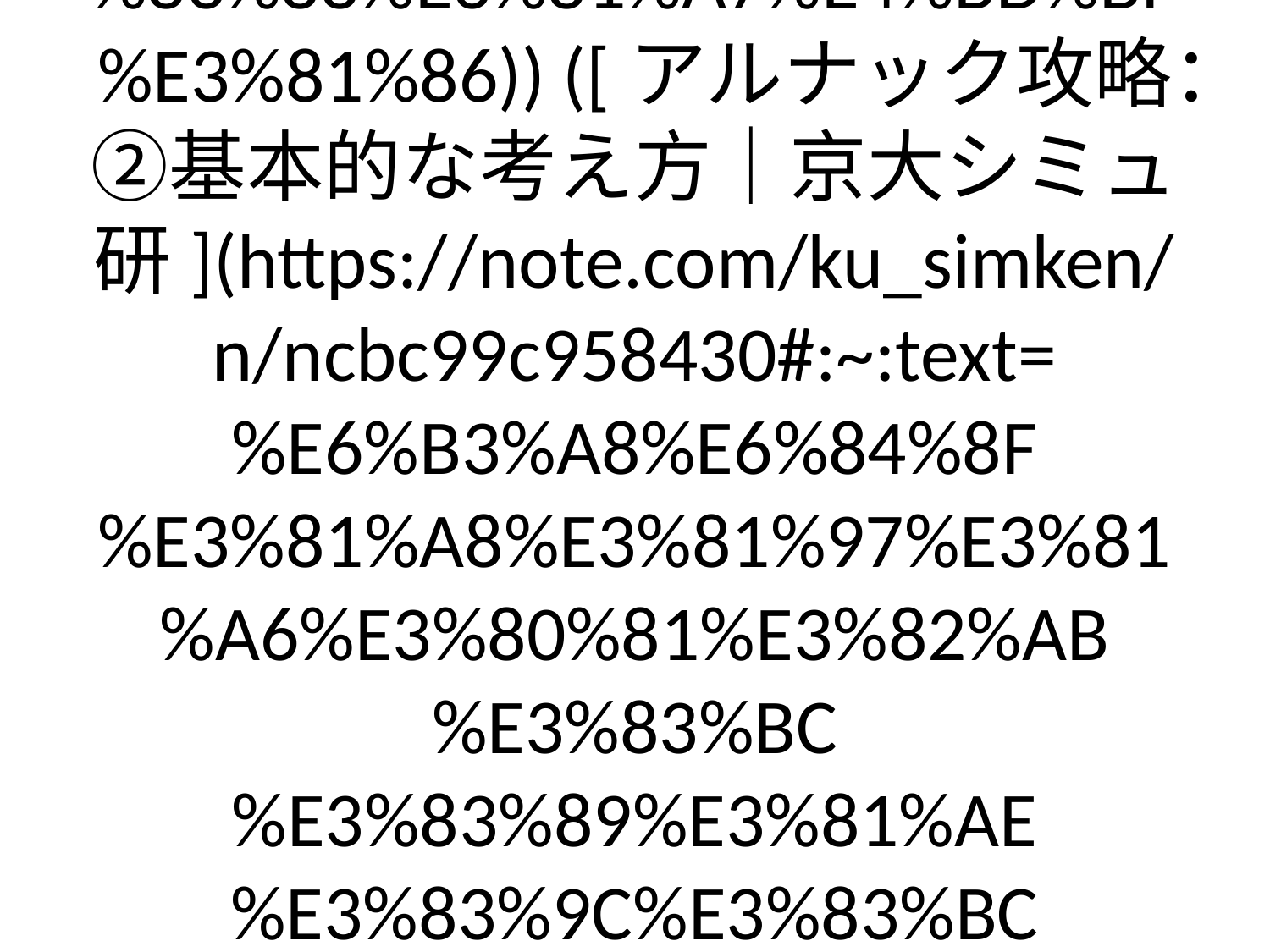

# - **移動アイコンと乗り物の確保:** 遺跡探索には足・車・船・飛行機といった移動アイコンが必要です。**移動アイコン自体は上級者曰く「余りがち」**とも言われ、実際守護者討伐のボーナスや恐怖カードなど移動専用のリソースはゲーム中で過剰気味になります ([アルナック攻略：②基本的な考え方｜京大シミュ研](https://note.com/ku_simken/n/ncbc99c958430#:~:text=%E2%91%B7%E6%81%90%E6%80%96%E3%82%AB%E3%83%BC%E3%83%89%E3%81%AE%E6%89%B1%E3%81%84%20%E6%81%90%E6%80%96%E3%82%AB%E3%83%BC%E3%83%89%E3%81%AF%E3%81%9D%E3%81%AE%E3%81%BE%E3%81%BE%E3%81%A7%E3%81%AF%E4%BD%95%E3%82%82%E3%81%97%E3%81%AA%E3%81%84%E3%81%9F%E3%82%81%E3%80%81%E6%8E%A2%E6%A4%9C%E3%81%AE%E3%81%9F%E3%82%81%E3%81%AB%E4%BD%BF%E3%81%84%E3%81%9F%E3%81%8F%E3%81%AA%E3%82%8A%E3%81%BE%E3%81%99%E3%80%82%E3%81%97%E3%81%8B%E3%81%97%E3%80%81%E3%81%A7%E3%81%8D%E3%82%8B%E3%81%93%E3%81%A8%E3%81%AA%E3%82%89%E3%80%81%E3%81%9D%E3%82%8C%E3%81%AF%E9%81%BF%E3%81%91%E3%81%9F%E3%81%84%E3%81%A7%E3%81%99%E3%80%82%20%E7%AC%AC%E4%B8%80%E3%81%AB%E3%80%81%E6%8E%A2%E6%A4%9C%E5%AE%B6%E3%81%AF%E3%82%B3%E3%82%A4%E3%83%B3%E3%81%AE%E3%82%AB%E3%83%BC%E3%83%89%E3%81%A7%E5%8B%95%E3%81%8D%E3%81%9F%E3%81%84%E3%81%A7%E3%81%99%E3%80%82%E5%89%8D%E8%BF%B0%E3%81%AE%E3%81%A8%E3%81%8A%E3%82%8A%E3%80%81%E3%82%B3%E3%82%A4%E3%83%B3%E3%81%AF%E5%BC%B1%E3%81%84%E3%81%A7%E3%81%99%E3%80%82%E3%82%B3%E3%82%A4%E3%83%B3%E3%81%A8%E3%81%97%E3%81%A6%E4%BD%BF%E3%81%86%E3%82%88%E3%82%8A%E3%80%81%E7%A7%BB%E5%8B%95%E3%83%9E%E3%83%BC%E3%82%AF%E3%81%A8%E3%81%97%E3%81%A6%E4%BD%BF%E3%81%86%E3%81%BB%E3%81%86%E3%81%8C%E5%BC%B7%E3%81%84%E3%81%AE%E3%81%A7%E3%81%99%E3%80%82%20%E7%AC%AC%E4%BA%8C%E3%81%AB%E3%80%81%E5%AE%88%E8%AD%B7%E8%80%85%E8%A8%8E%E4%BC%90%E3%83%9C%E3%83%BC%E3%83%8A%E3%82%B9%E3%81%A7%E7%A7%BB%E5%8B%95%E3%83%9E%E3%83%BC%E3%82%AF%E3%82%92%E5%BE%97%E3%82%8B%E3%81%93%E3%81%A8%E3%82%82%E3%81%82%E3%82%8A%E3%81%BE%E3%81%99%E3%80%82%E3%81%93%E3%82%8C%E3%81%AF%E3%80%81%E3%81%9D%E3%82%82%E3%81%9D%E3%82%82%E7%A7%BB%E5%8B%95%E3%81%AB%E3%81%97%E3%81%8B%E4%BD%BF%E3%81%88%E3%81%BE%E3%81%9B%E3%82%93%E3%80%82%20%E3%81%98%E3%82%83%E3%81%82%E4%BD%95%E3%81%AB%E4%BD%BF%E3%81%86%E3%81%AE%E3%81%8B%E3%80%82,%E3%81%AE%E5%A0%B4%E6%89%80%E3%81%AB%E5%85%A5%E3%82%8B%20%E3%83%BB%E5%AE%88%E8%AD%B7%E8%80%85%E3%81%AE%E8%A8%8E%E4%BC%90%E3%82%B3%E3%82%B9%E3%83%88%E3%81%A7%E4%BD%BF%E3%81%86)) ([アルナック攻略：②基本的な考え方｜京大シミュ研](https://note.com/ku_simken/n/ncbc99c958430#:~:text=%E6%B3%A8%E6%84%8F%E3%81%A8%E3%81%97%E3%81%A6%E3%80%81%E3%82%AB%E3%83%BC%E3%83%89%E3%81%AE%E3%83%9C%E3%83%BC%E3%83%8A%E3%82%B9%E3%81%A8%E3%81%97%E3%81%A6%E3%81%AE%E7%A7%BB%E5%8B%95%E5%8A%9B%E3%81%AF%E5%BC%B1%E3%81%84%E3%81%A7%E3%81%99%E3%80%82%E6%8E%A2%E6%A4%9C%E5%AE%B6%E3%82%92%E4%BD%BF%E3%81%84%E3%81%8D%E3%81%A3%E3%81%9F%E3%81%82%E3%81%A8%E3%81%AB%E3%83%89%E3%83%AD%E3%83%BC%E3%81%99%E3%82%8B%E3%83%AA%E3%82%B9%E3%82%AF%E3%82%92%E8%80%83%E3%81%88%E3%81%AA%E3%81%91%E3%82%8C%E3%81%B0%E3%81%84%E3%81%91%E3%81%BE%E3%81%9B%E3%82%93%E3%80%82%E3%81%BE%E3%81%9F%E3%80%81%E5%8D%98%E7%B4%94%E3%81%AB%E3%82%B3%E3%82%A4%E3%83%B3%E3%82%AB%E3%83%BC%E3%83%89%E3%82%92%E7%A7%BB%E5%8B%95%E5%8A%9B%E3%81%A8%E3%81%97%E3%81%A6%E4%BD%BF%20%E3%81%88%E3%81%AA%E3%81%8F%E3%81%AA%E3%82%8A%E3%81%BE%E3%81%99%E3%80%82%E7%A7%BB%E5%8B%95%E5%8A%9B%E3%81%AF%E4%BD%99%E3%82%8A%E3%81%8C%E3%81%A1%E3%81%AA%E3%81%AE%E3%81%A7%E3%81%99%E3%80%82%20%E3%81%82%E3%81%A8%E3%81%AF%E3%80%81%E8%B3%87%E6%BA%90%E3%81%AE%E5%BA%8F%E5%88%97%E3%82%92%E5%8F%82%E8%80%83%E3%81%AB%E3%80%81%E8%B2%B7%E3%81%86%E3%82%AB%E3%83%BC%E3%83%89%E3%82%92%E8%80%83%E3%81%88%E3%81%A6%E3%82%82%E3%82%89%E3%81%88%E3%82%8C%E3%81%B0%E3%81%A8%E6%80%9D%E3%81%84%E3%81%BE%E3%81%99%E3%80%82))。とはいえ必要なときに必要な乗り物がないと困るため、**最低限の移動手段は用意**しておきましょう。船や飛行機アイコンは初期デッキには無いため、**アイテム購入や偶像効果で補う**のが一般的です。例えば「オオワシの航海図（飛行機アイコン付与）」や「車両手配」カードなどがあれば取得を検討します。しかし**移動アイコンだけを目的にカードを買うのは注意**が必要です ([アルナック攻略：②基本的な考え方｜京大シミュ研](https://note.com/ku_simken/n/ncbc99c958430#:~:text=%E3%81%A8%E3%81%AF%E3%83%97%E3%83%AC%E3%82%A4%E3%81%A7%E3%82%AB%E3%83%90%E3%83%BC%E3%81%A7%E3%81%8D%E3%82%8B%E3%81%AF%E3%81%9A%E3%81%A7%E3%81%99%E3%80%82))。移動アイコン付きのカードは、その効果を引く頃にはすでに考古学者を使い切っているリスクがあったり、結局コインカードを移動に使えなくなる（本来コインカードを移動に使う方がお得）などデメリットもあります ([アルナック攻略：②基本的な考え方｜京大シミュ研](https://note.com/ku_simken/n/ncbc99c958430#:~:text=%E3%81%A8%E3%81%AF%E3%83%97%E3%83%AC%E3%82%A4%E3%81%A7%E3%82%AB%E3%83%90%E3%83%BC%E3%81%A7%E3%81%8D%E3%82%8B%E3%81%AF%E3%81%9A%E3%81%A7%E3%81%99%E3%80%82))。**移動アイコンは基本余る**という前提に立ち、本当に不足するときのみ補うくらいで十分でしょう。